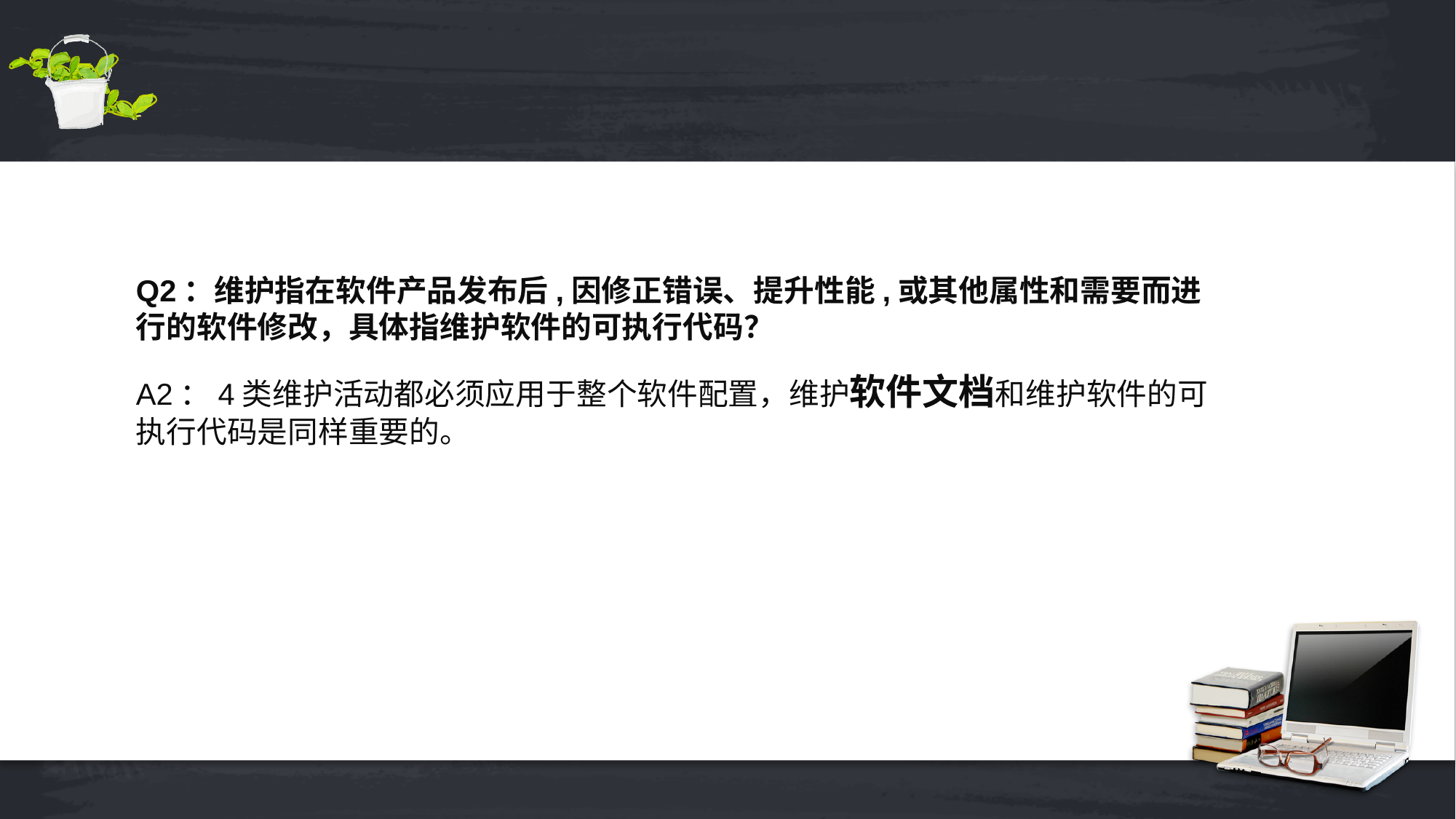

Q2：维护指在软件产品发布后,因修正错误、提升性能,或其他属性和需要而进行的软件修改，具体指维护软件的可执行代码？
A2：4类维护活动都必须应用于整个软件配置，维护软件文档和维护软件的可执行代码是同样重要的。